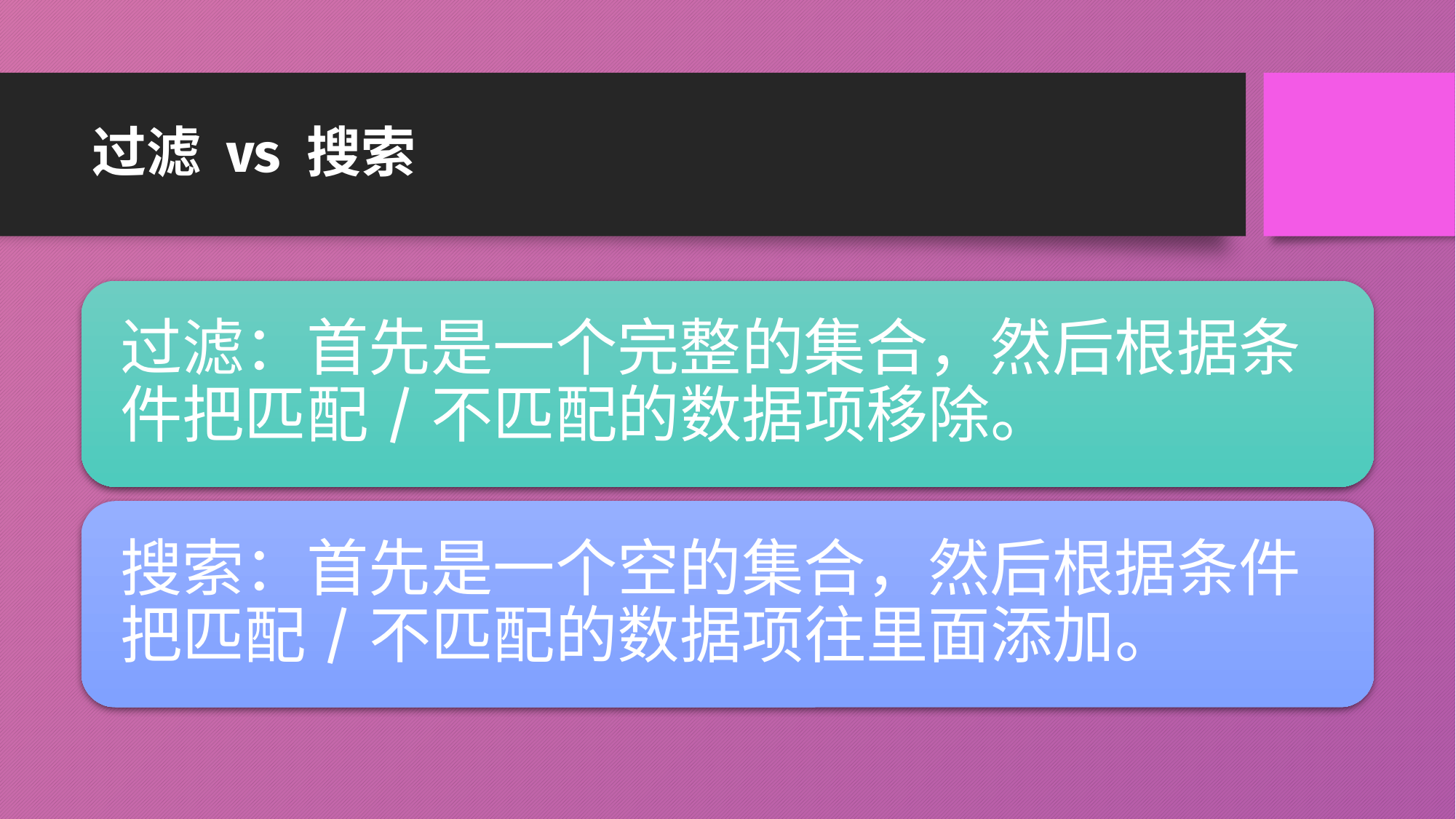

# 过滤 vs 搜索
过滤：首先是一个完整的集合，然后根据条件把匹配/不匹配的数据项移除。
搜索：首先是一个空的集合，然后根据条件把匹配/不匹配的数据项往里面添加。